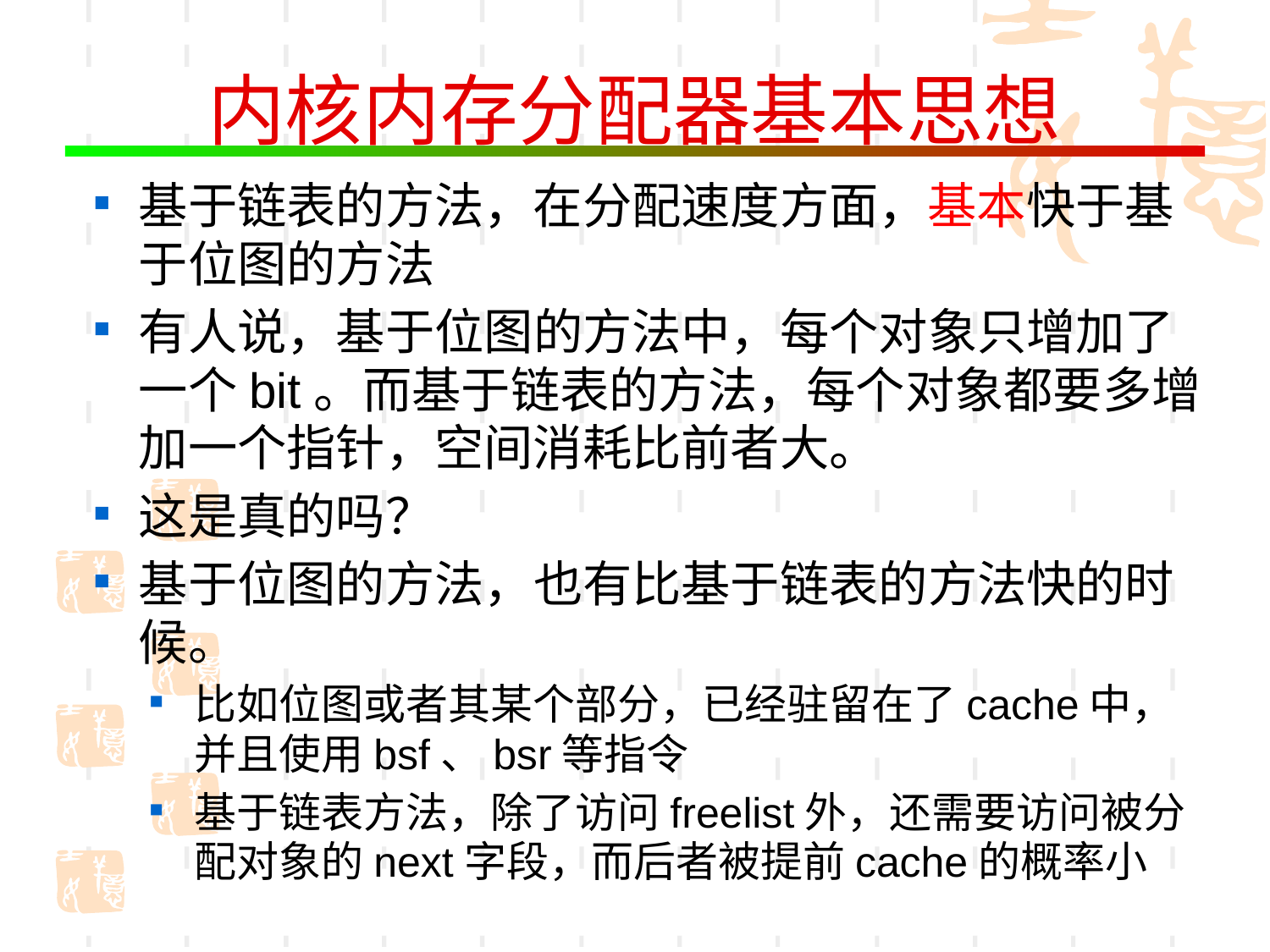

# 内核内存分配器基本思想
基于链表的方法，在分配速度方面，基本快于基于位图的方法
有人说，基于位图的方法中，每个对象只增加了一个bit。而基于链表的方法，每个对象都要多增加一个指针，空间消耗比前者大。
这是真的吗？
基于位图的方法，也有比基于链表的方法快的时候。
比如位图或者其某个部分，已经驻留在了cache中，并且使用bsf、bsr等指令
基于链表方法，除了访问freelist外，还需要访问被分配对象的next字段，而后者被提前cache的概率小